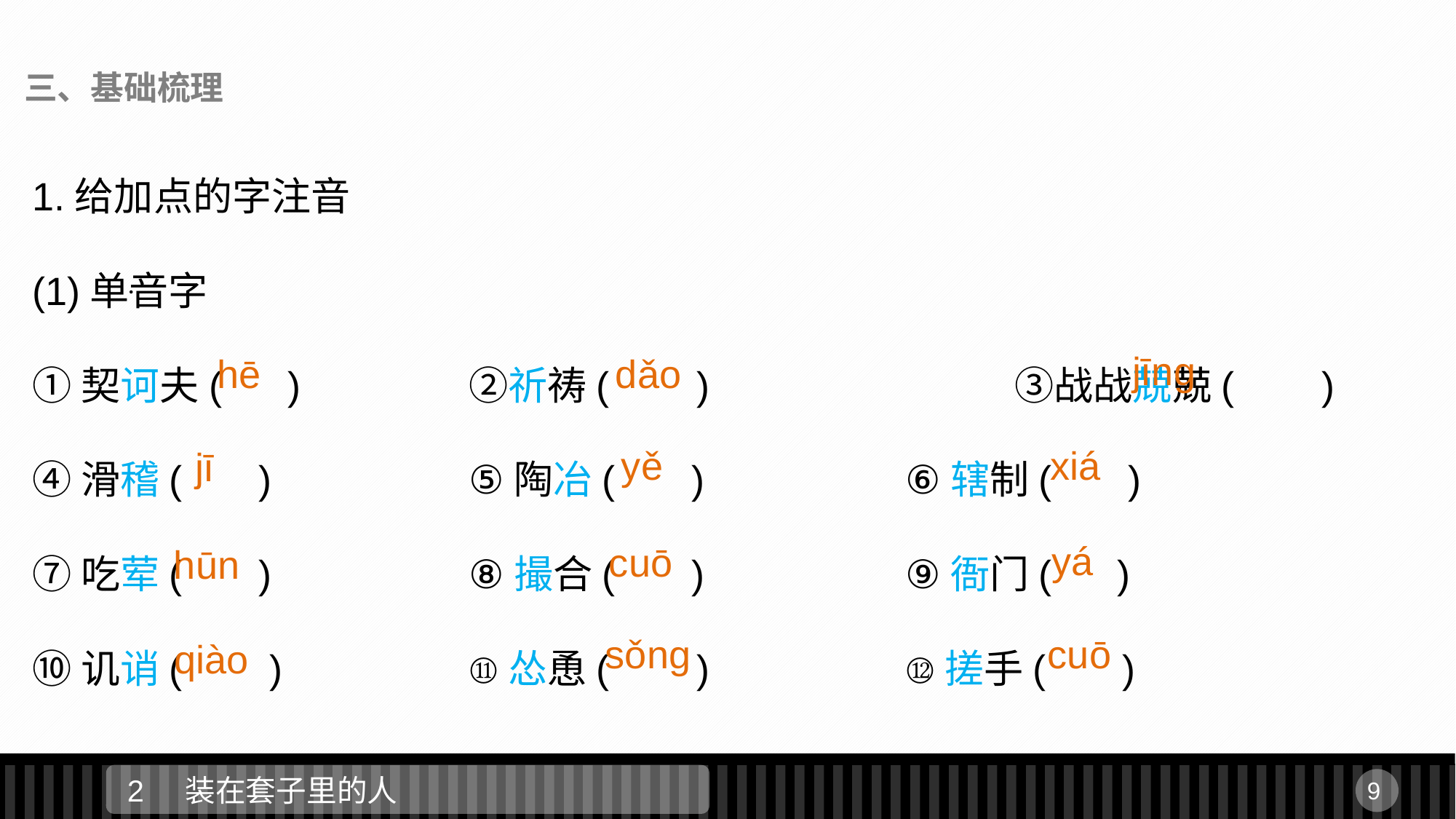

三、基础梳理
1.给加点的字注音
(1)单音字
①契诃夫(      )　　	②祈祷(        )　　		③战战兢兢(        )
④滑稽(       )  		⑤陶冶(       )  		⑥辖制(       )
⑦吃荤(       )  		⑧撮合(       )  		⑨衙门(      )
⑩讥诮(        )  		⑪怂恿(        )  		⑫搓手(       )

.
jīnɡ
hē
dǎo
yě
xiá
jī
yá
cuō
hūn
cuō
sǒnɡ
qiào